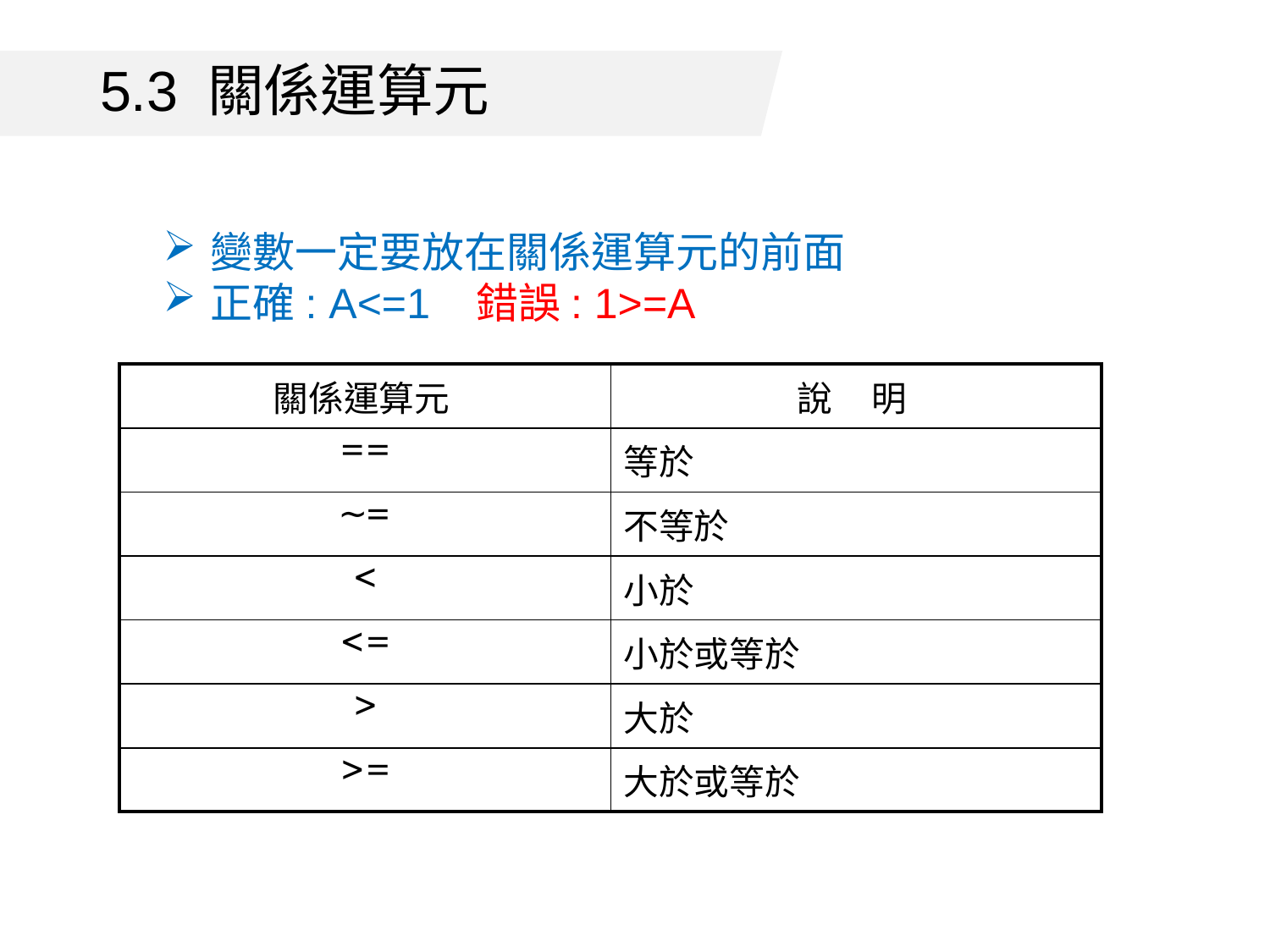

# 5.3 關係運算元
變數一定要放在關係運算元的前面
正確: A<=1   錯誤: 1>=A
| 關係運算元 | 說 明 |
| --- | --- |
| == | 等於 |
| ~= | 不等於 |
| < | 小於 |
| <= | 小於或等於 |
| > | 大於 |
| >= | 大於或等於 |